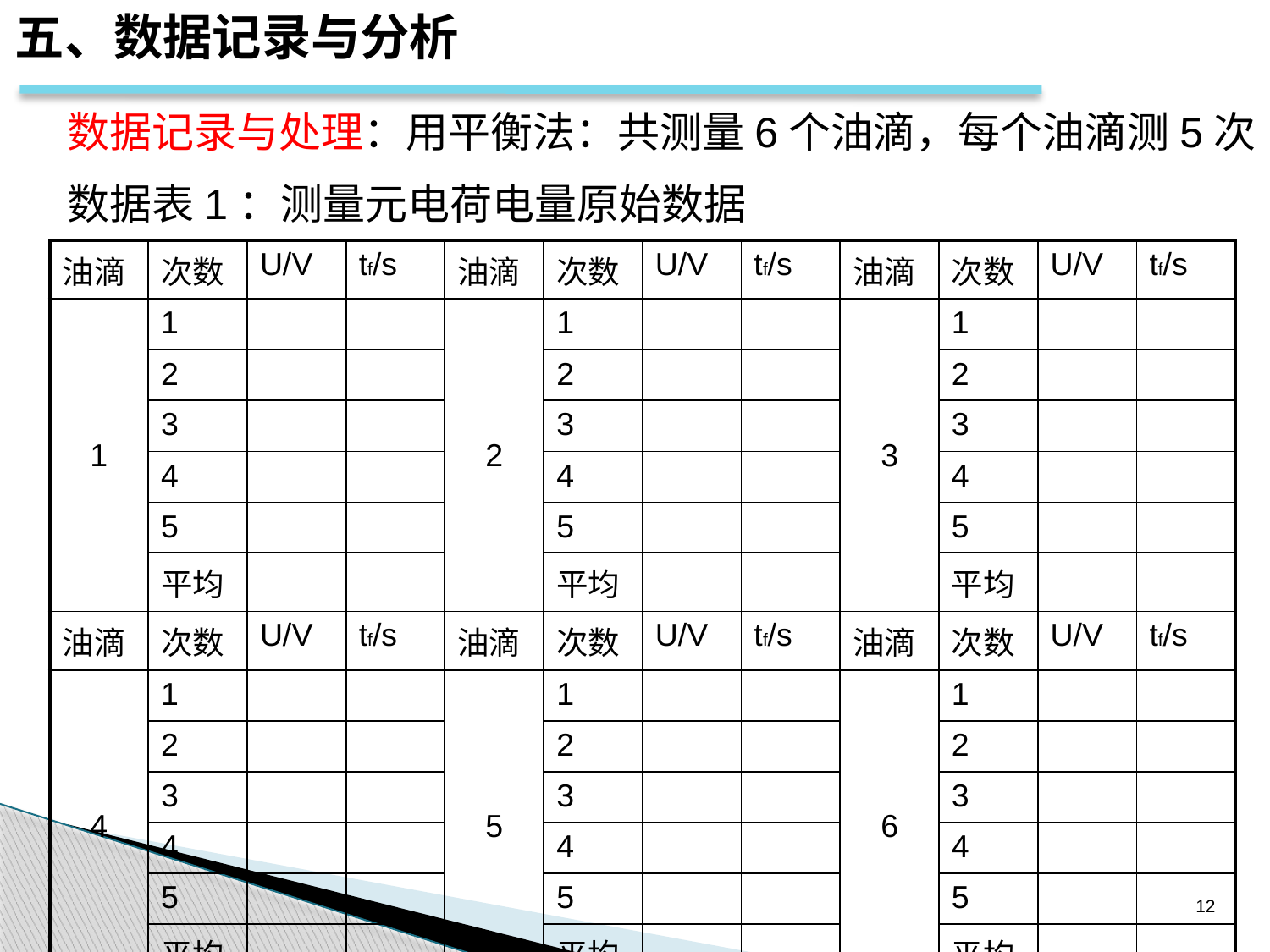

五、数据记录与分析
数据记录与处理：用平衡法：共测量6个油滴，每个油滴测5次
数据表1：测量元电荷电量原始数据
| 油滴 | 次数 | U/V | tf/s | 油滴 | 次数 | U/V | tf/s | 油滴 | 次数 | U/V | tf/s |
| --- | --- | --- | --- | --- | --- | --- | --- | --- | --- | --- | --- |
| 1 | 1 |  |  | 2 | 1 |  |  | 3 | 1 |  |  |
|  | 2 |  |  |  | 2 |  |  |  | 2 |  |  |
|  | 3 |  |  |  | 3 |  |  |  | 3 |  |  |
|  | 4 |  |  |  | 4 |  |  |  | 4 |  |  |
|  | 5 |  |  |  | 5 |  |  |  | 5 |  |  |
|  | 平均 |  |  |  | 平均 |  |  |  | 平均 |  |  |
| 油滴 | 次数 | U/V | tf/s | 油滴 | 次数 | U/V | tf/s | 油滴 | 次数 | U/V | tf/s |
| 4 | 1 |  |  | 5 | 1 |  |  | 6 | 1 |  |  |
|  | 2 |  |  |  | 2 |  |  |  | 2 |  |  |
|  | 3 |  |  |  | 3 |  |  |  | 3 |  |  |
|  | 4 |  |  |  | 4 |  |  |  | 4 |  |  |
|  | 5 |  |  |  | 5 |  |  |  | 5 |  |  |
|  | 平均 |  |  |  | 平均 |  |  |  | 平均 |  |  |
12